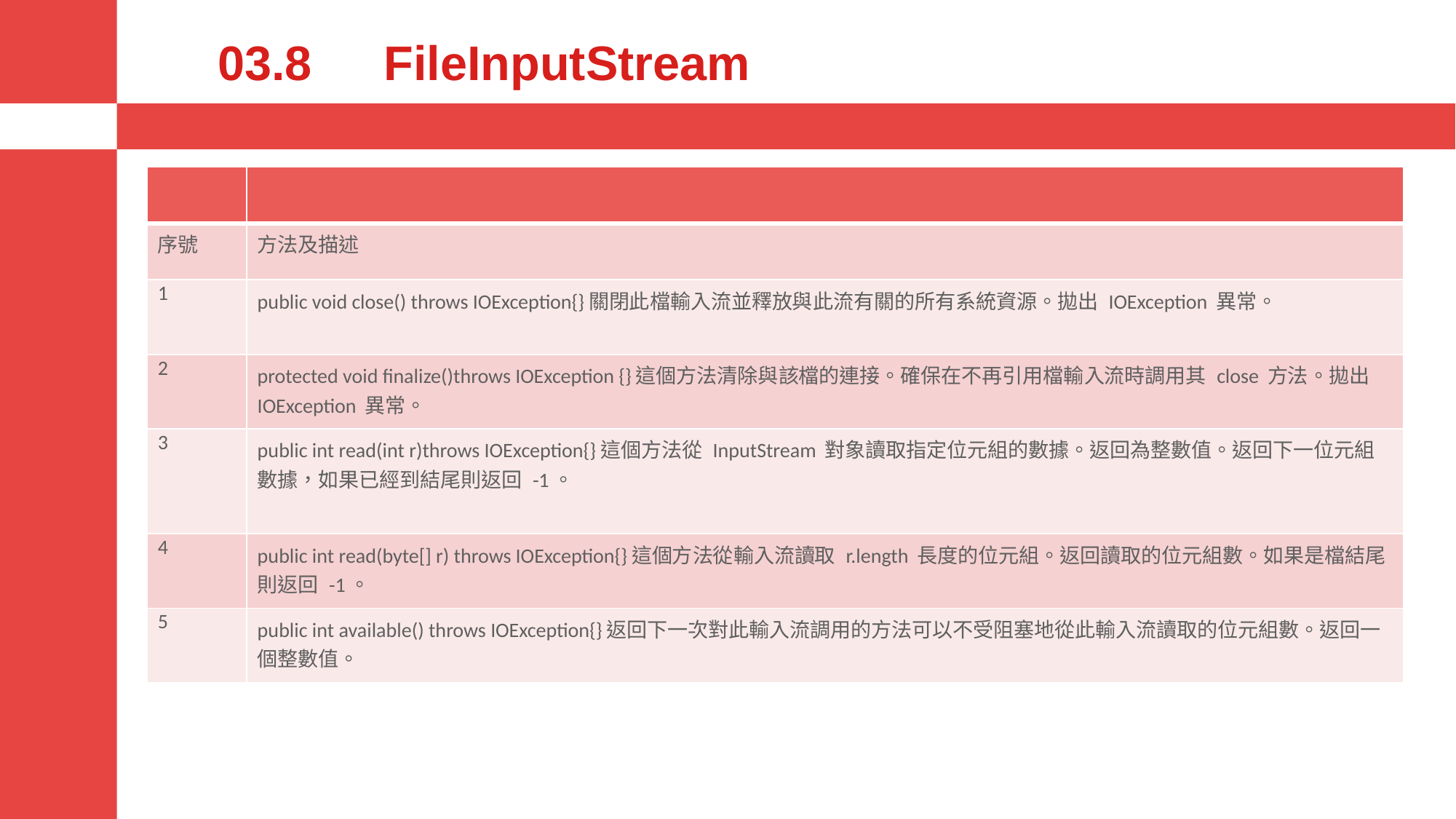

# 03.8　FileInputStream
|  |  |
| --- | --- |
| 序號 | 方法及描述 |
| 1 | public void close() throws IOException{}關閉此檔輸入流並釋放與此流有關的所有系統資源。拋出 IOException 異常。 |
| 2 | protected void finalize()throws IOException {}這個方法清除與該檔的連接。確保在不再引用檔輸入流時調用其 close 方法。拋出 IOException 異常。 |
| 3 | public int read(int r)throws IOException{}這個方法從 InputStream 對象讀取指定位元組的數據。返回為整數值。返回下一位元組數據，如果已經到結尾則返回 -1。 |
| 4 | public int read(byte[] r) throws IOException{}這個方法從輸入流讀取 r.length 長度的位元組。返回讀取的位元組數。如果是檔結尾則返回 -1。 |
| 5 | public int available() throws IOException{}返回下一次對此輸入流調用的方法可以不受阻塞地從此輸入流讀取的位元組數。返回一個整數值。 |